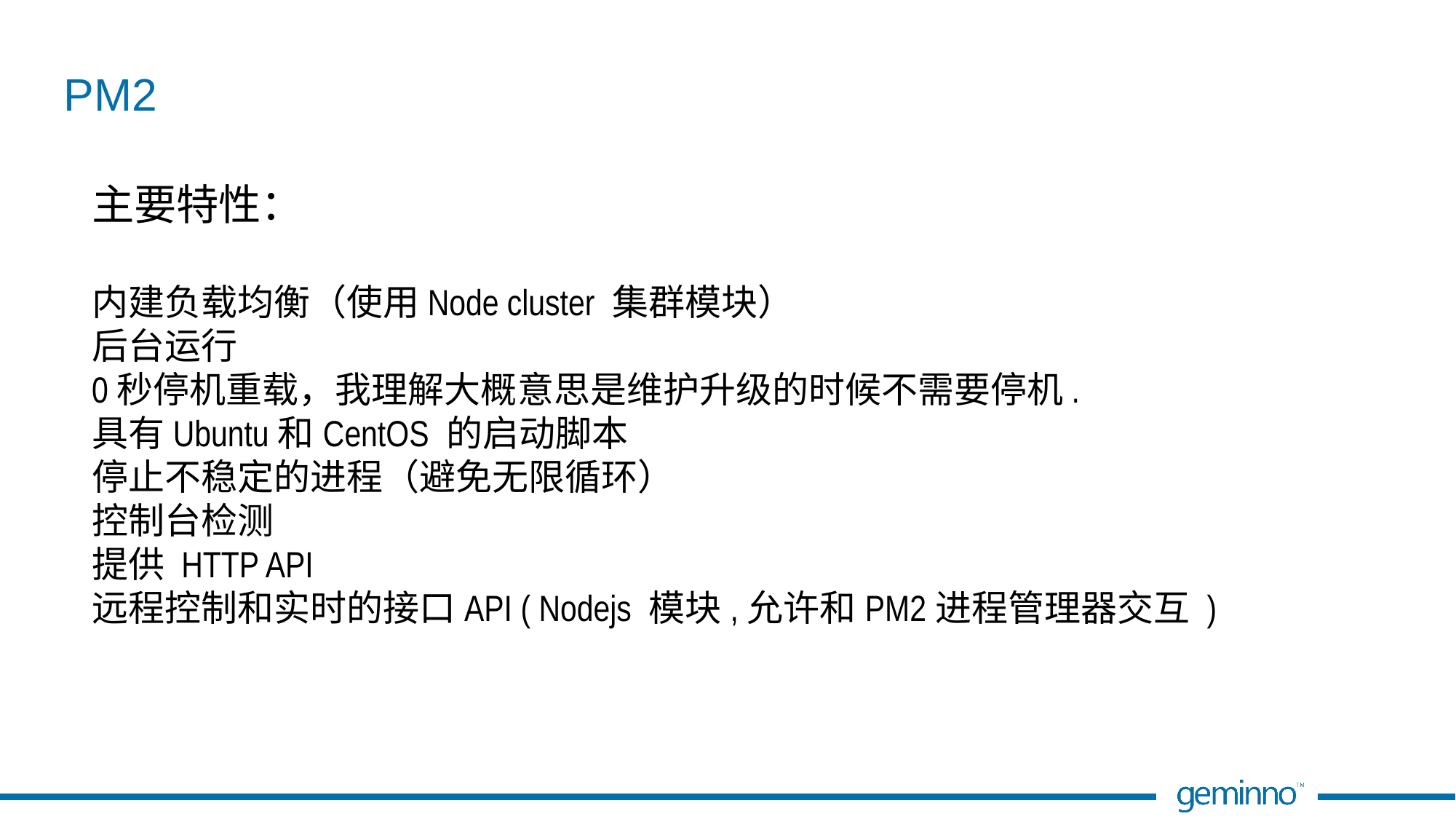

# PM2
主要特性：

内建负载均衡（使用Node cluster 集群模块）
后台运行
0秒停机重载，我理解大概意思是维护升级的时候不需要停机.
具有Ubuntu和CentOS 的启动脚本
停止不稳定的进程（避免无限循环）
控制台检测
提供 HTTP API
远程控制和实时的接口API ( Nodejs 模块,允许和PM2进程管理器交互 )